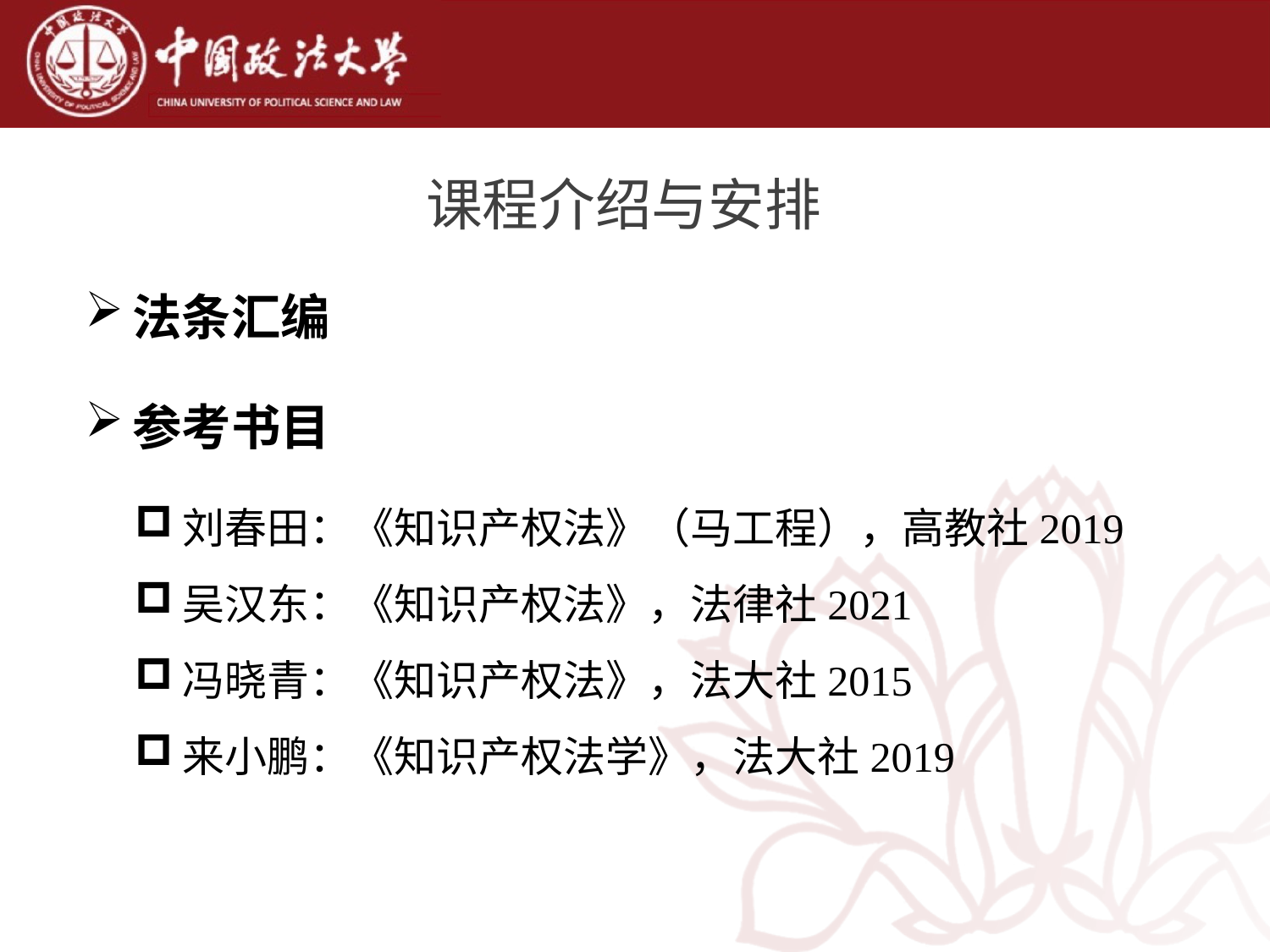

课程介绍与安排
法条汇编
参考书目
刘春田：《知识产权法》（马工程），高教社2019
吴汉东：《知识产权法》，法律社2021
冯晓青：《知识产权法》，法大社2015
来小鹏：《知识产权法学》，法大社2019